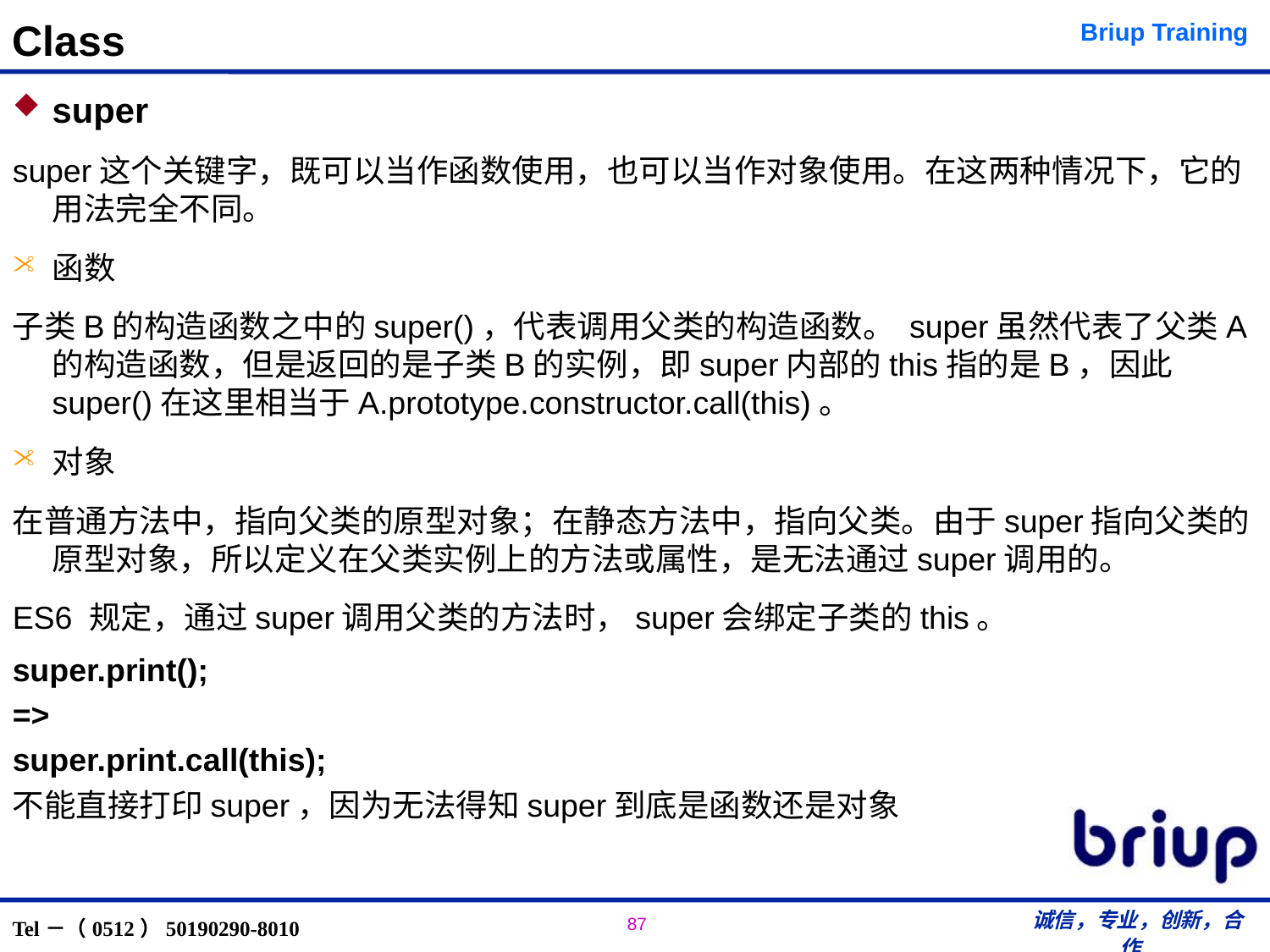

# Class
super
super这个关键字，既可以当作函数使用，也可以当作对象使用。在这两种情况下，它的用法完全不同。
函数
子类B的构造函数之中的super()，代表调用父类的构造函数。 super虽然代表了父类A的构造函数，但是返回的是子类B的实例，即super内部的this指的是B，因此super()在这里相当于A.prototype.constructor.call(this)。
对象
在普通方法中，指向父类的原型对象；在静态方法中，指向父类。由于super指向父类的原型对象，所以定义在父类实例上的方法或属性，是无法通过super调用的。
ES6 规定，通过super调用父类的方法时，super会绑定子类的this。
super.print();
=>
super.print.call(this);
不能直接打印super，因为无法得知super到底是函数还是对象